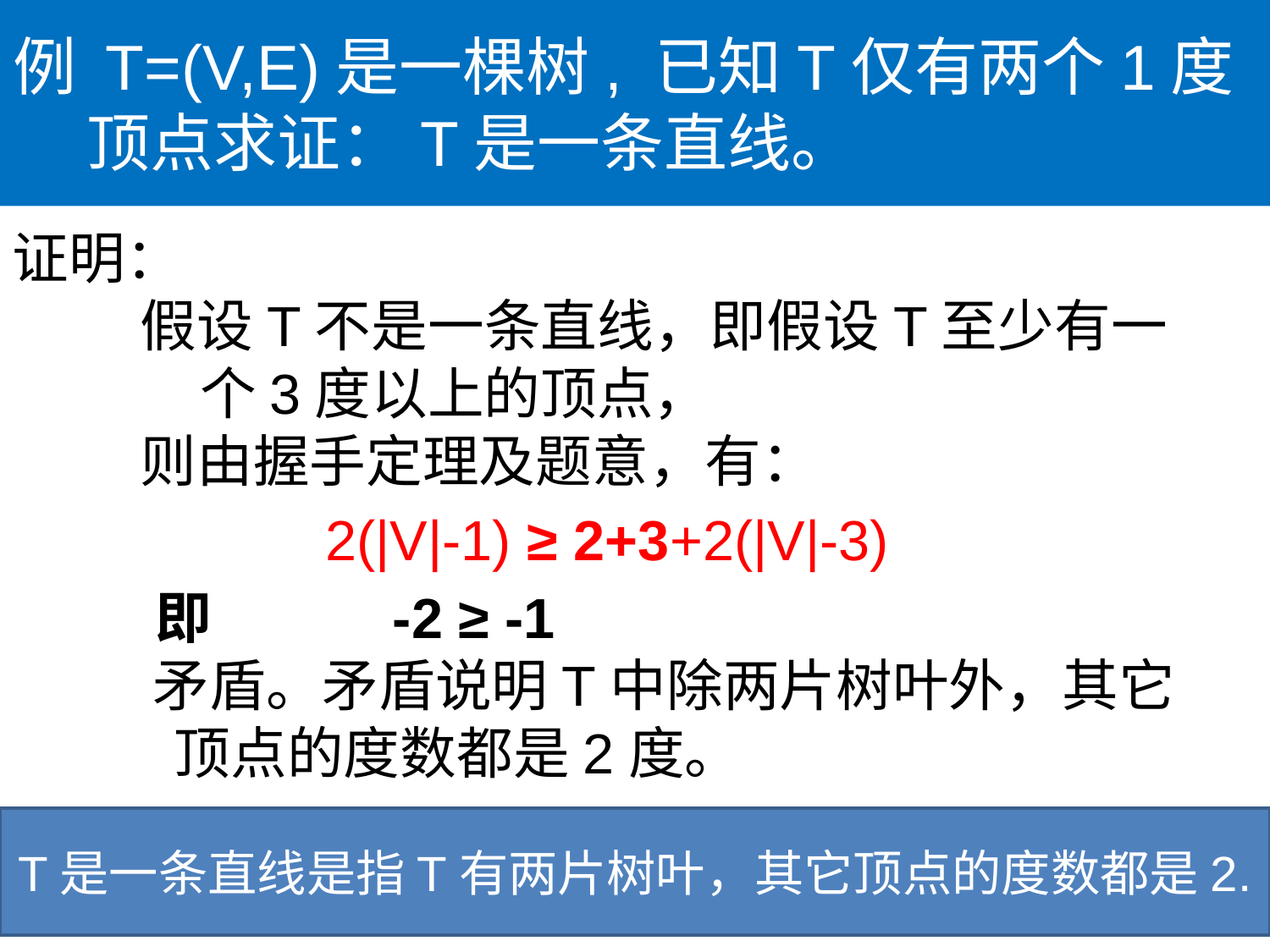

# 例 T=(V,E)是一棵树, 已知T仅有两个1度顶点求证：T是一条直线。
证明：
         假设T不是一条直线，即假设T至少有一个3度以上的顶点，
         则由握手定理及题意，有：
                    2(|V|-1) ≥ 2+3+2(|V|-3)
          即             -2 ≥ -1
          矛盾。矛盾说明T中除两片树叶外，其它顶点的度数都是2度。
T是一条直线是指T有两片树叶，其它顶点的度数都是2.
24/51